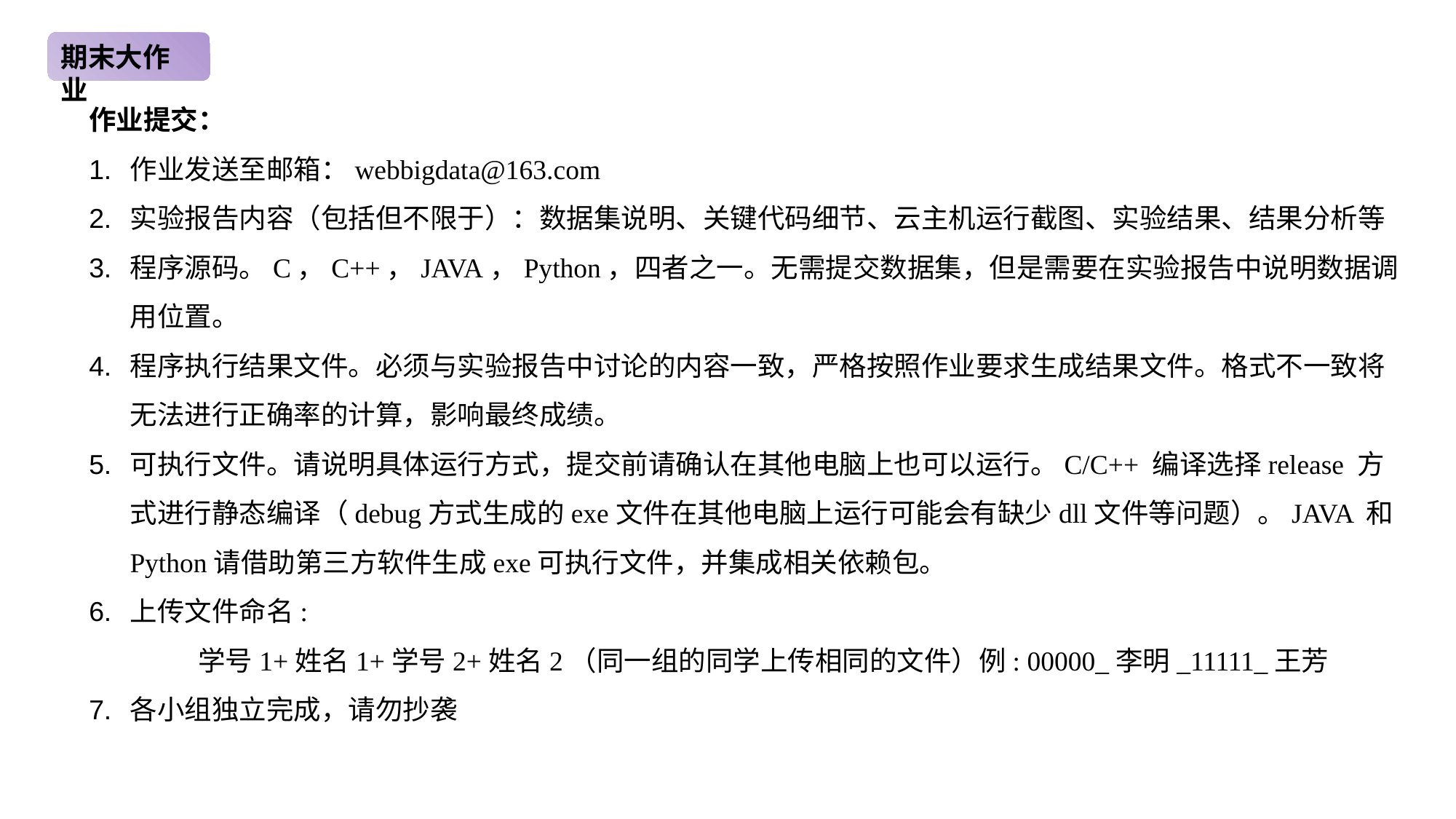

期末大作业
作业提交：
作业发送至邮箱：webbigdata@163.com
实验报告内容（包括但不限于）：数据集说明、关键代码细节、云主机运行截图、实验结果、结果分析等
程序源码。C，C++，JAVA，Python，四者之一。无需提交数据集，但是需要在实验报告中说明数据调用位置。
程序执行结果文件。必须与实验报告中讨论的内容一致，严格按照作业要求生成结果文件。格式不一致将无法进行正确率的计算，影响最终成绩。
可执行文件。请说明具体运行方式，提交前请确认在其他电脑上也可以运行。C/C++ 编译选择release 方式进行静态编译（debug方式生成的exe文件在其他电脑上运行可能会有缺少dll文件等问题）。JAVA 和Python请借助第三方软件生成exe可执行文件，并集成相关依赖包。
上传文件命名:
	学号1+姓名1+学号2+姓名2（同一组的同学上传相同的文件）例: 00000_李明_11111_王芳
各小组独立完成，请勿抄袭